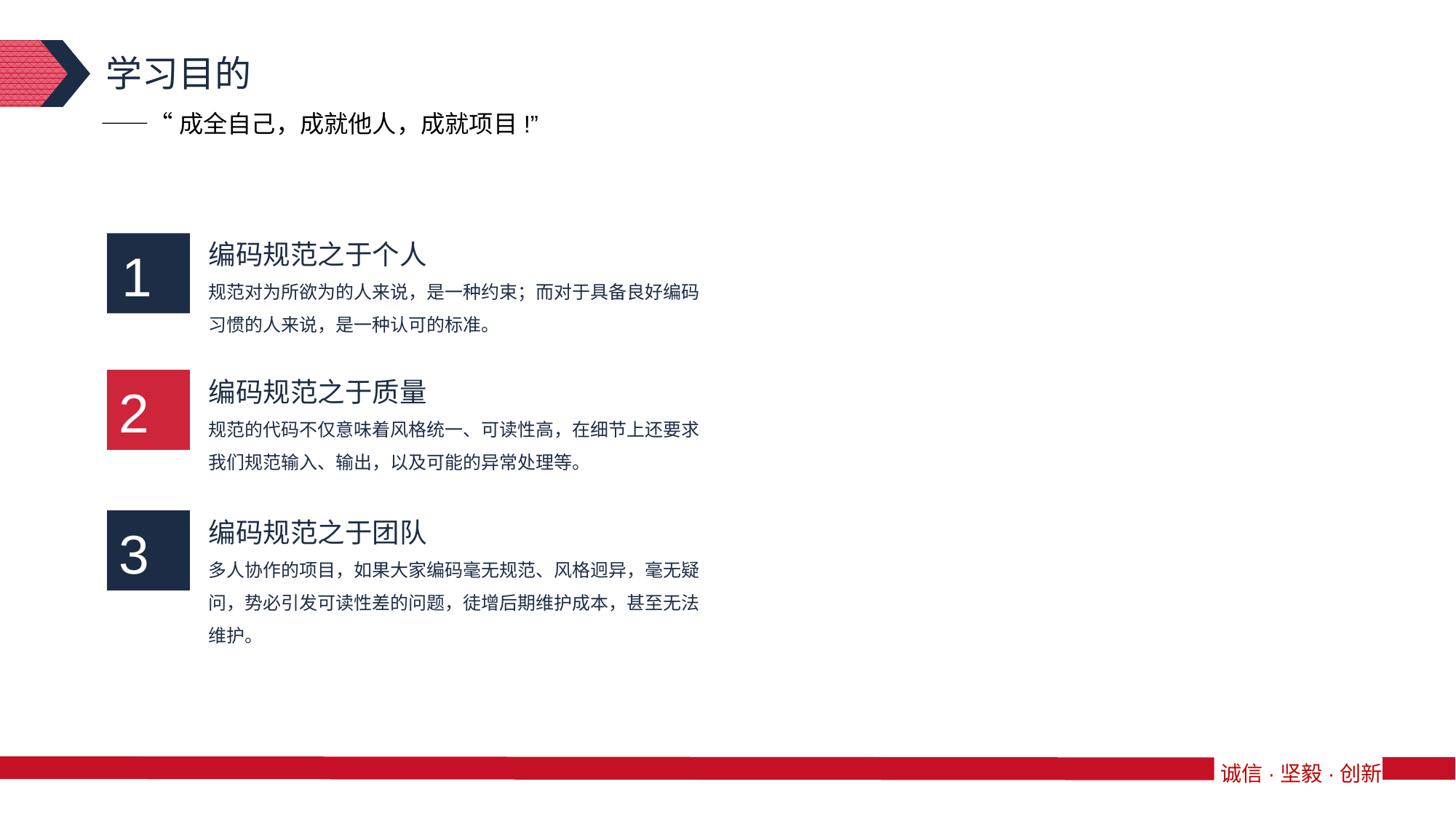

学习目的
——“成全自己，成就他人，成就项目!”
编码规范之于个人
规范对为所欲为的人来说，是一种约束；而对于具备良好编码习惯的人来说，是一种认可的标准。

1
编码规范之于质量
规范的代码不仅意味着风格统一、可读性高，在细节上还要求我们规范输入、输出，以及可能的异常处理等。

2
编码规范之于团队
多人协作的项目，如果大家编码毫无规范、风格迥异，毫无疑问，势必引发可读性差的问题，徒增后期维护成本，甚至无法维护。

3
诚信·坚毅·创新